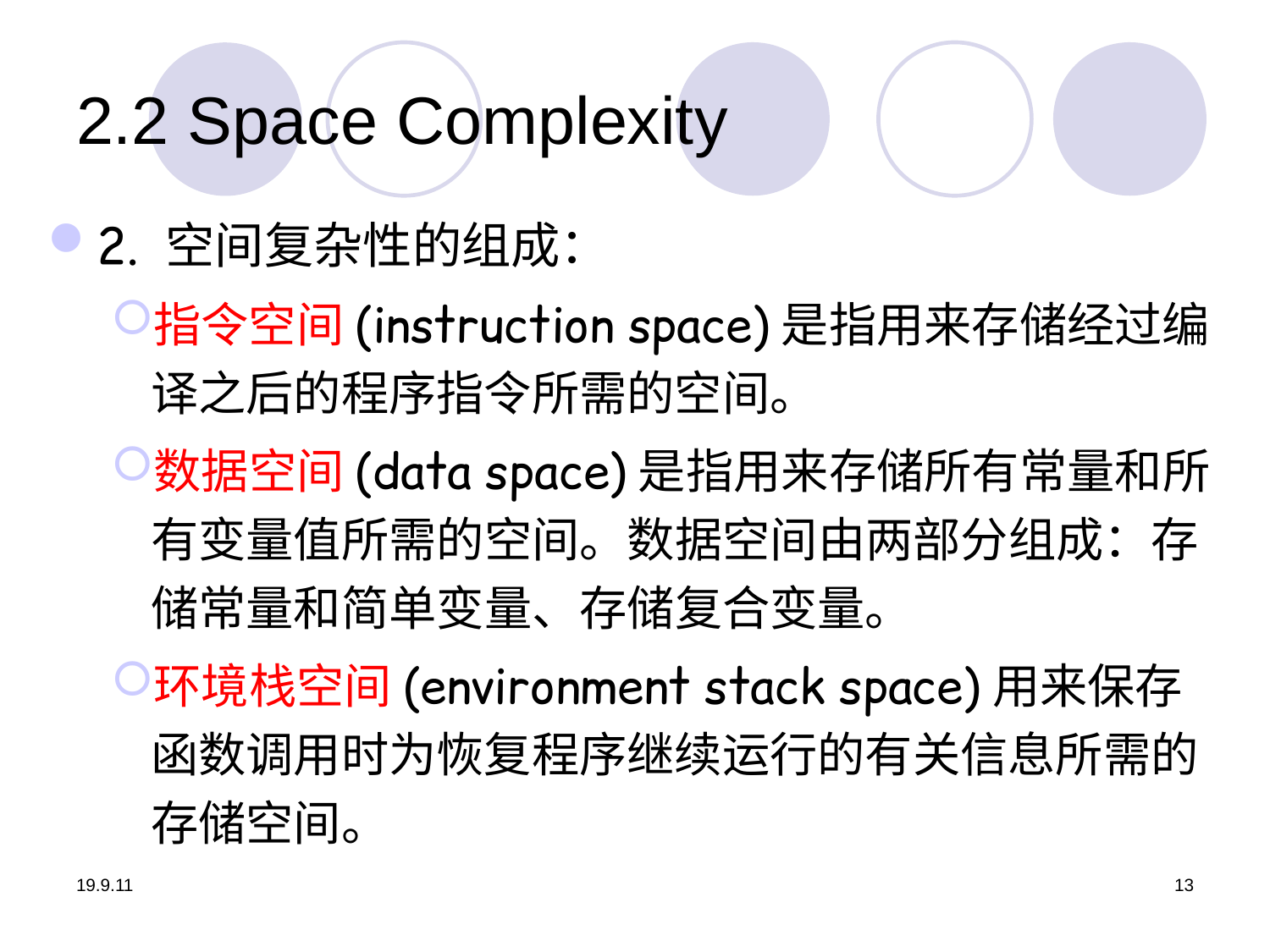

# 2.2 Space Complexity
2. 空间复杂性的组成：
指令空间(instruction space)是指用来存储经过编译之后的程序指令所需的空间。
数据空间(data space)是指用来存储所有常量和所有变量值所需的空间。数据空间由两部分组成：存储常量和简单变量、存储复合变量。
环境栈空间(environment stack space)用来保存函数调用时为恢复程序继续运行的有关信息所需的存储空间。
19.9.11
13